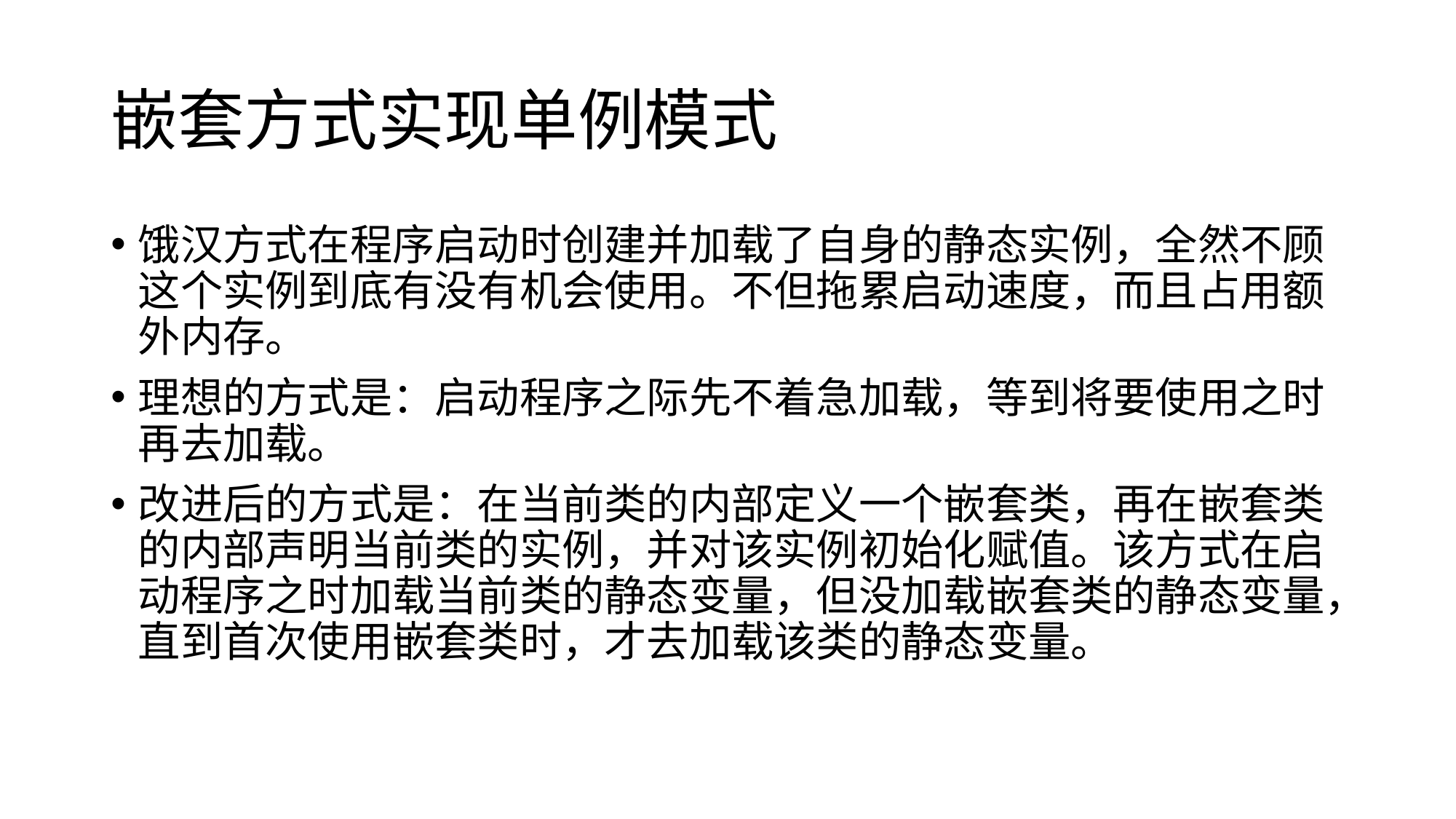

# 嵌套方式实现单例模式
饿汉方式在程序启动时创建并加载了自身的静态实例，全然不顾这个实例到底有没有机会使用。不但拖累启动速度，而且占用额外内存。
理想的方式是：启动程序之际先不着急加载，等到将要使用之时再去加载。
改进后的方式是：在当前类的内部定义一个嵌套类，再在嵌套类的内部声明当前类的实例，并对该实例初始化赋值。该方式在启动程序之时加载当前类的静态变量，但没加载嵌套类的静态变量，直到首次使用嵌套类时，才去加载该类的静态变量。